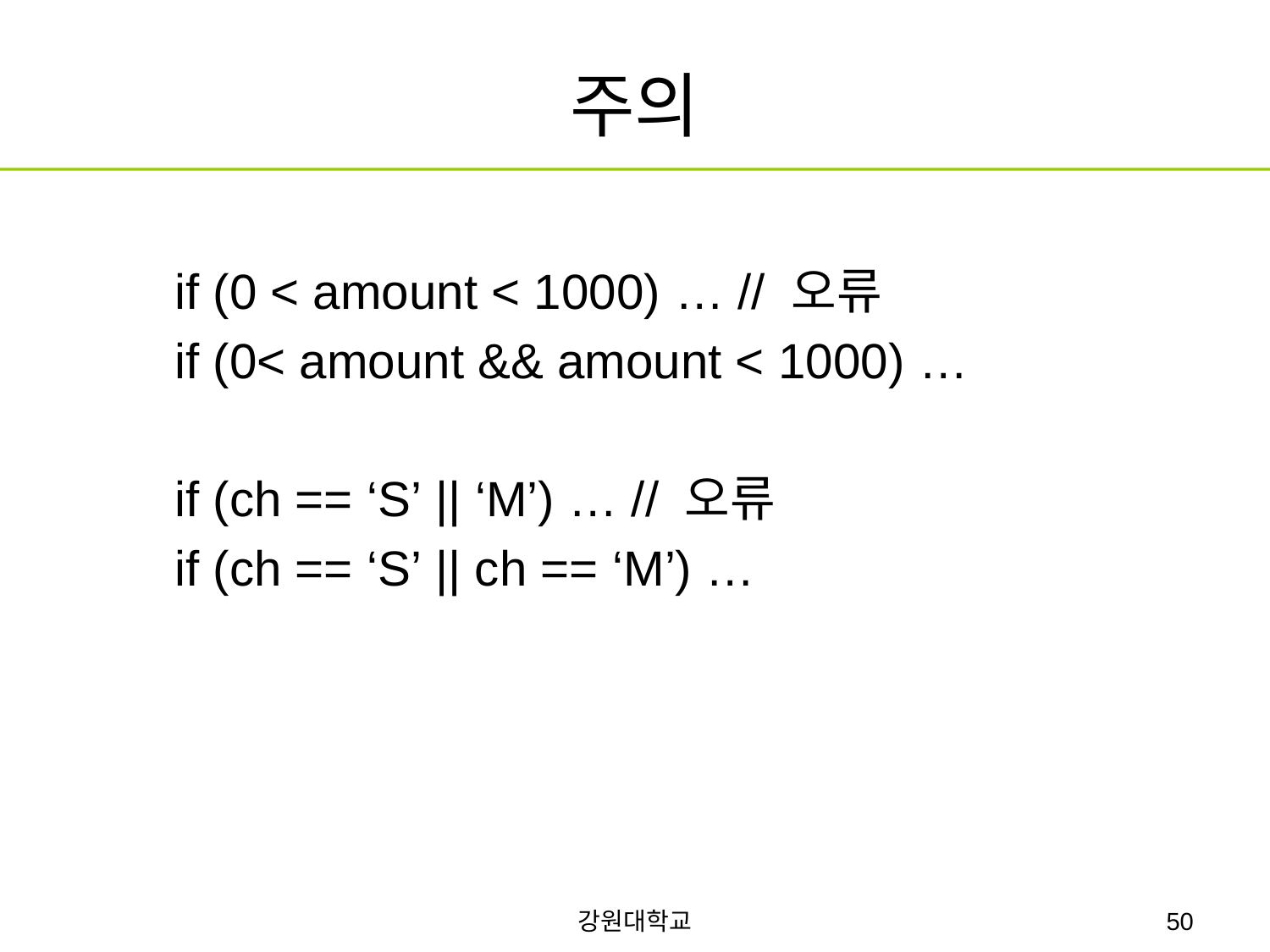

# 주의

 if (0 < amount < 1000) … // 오류
 if (0< amount && amount < 1000) …

 if (ch == ‘S’ || ‘M’) … // 오류
 if (ch == ‘S’ || ch == ‘M’) …

강원대학교
50